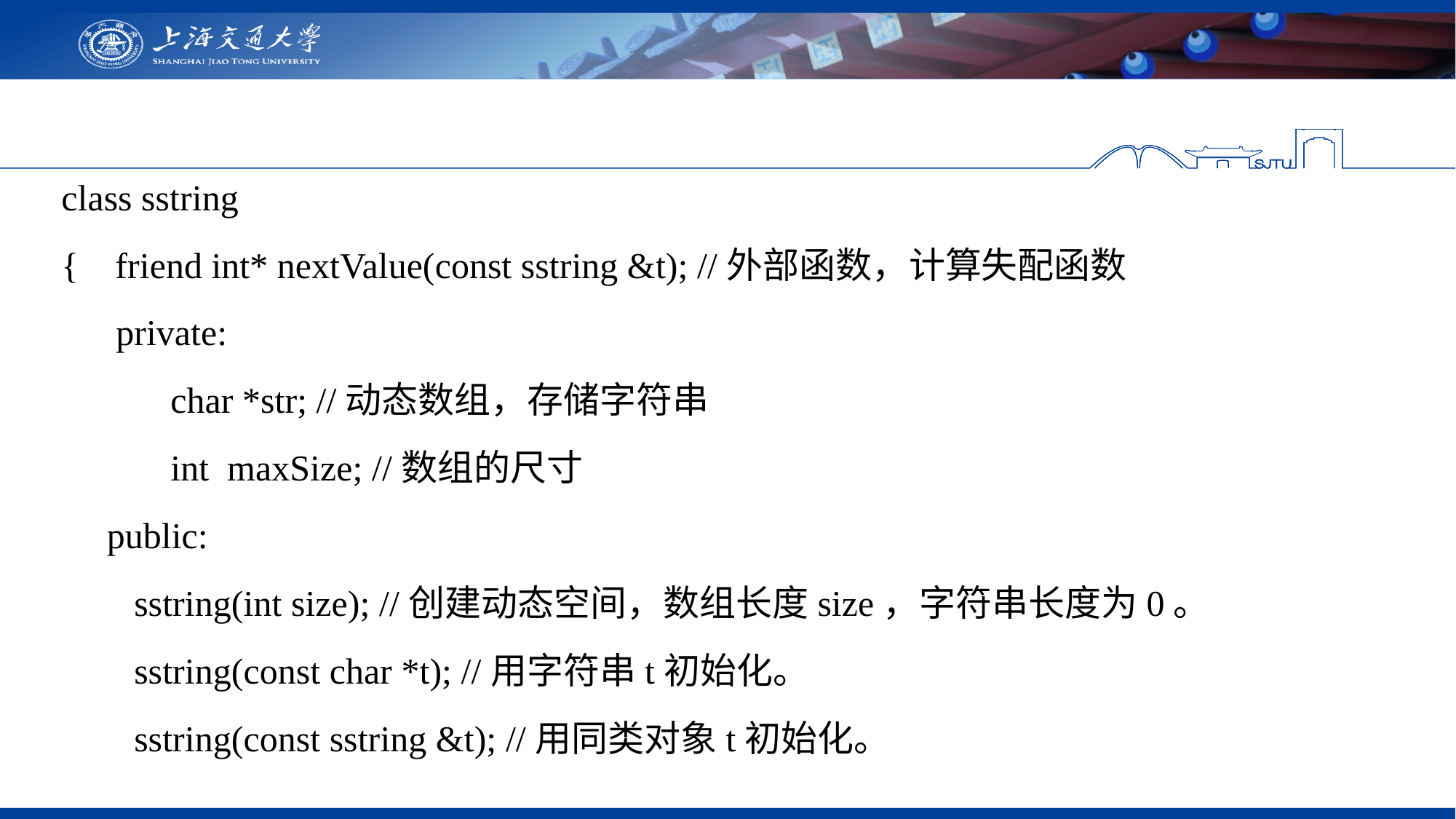

class sstring
{    friend int* nextValue(const sstring &t); //外部函数，计算失配函数
      private:
        	char *str; //动态数组，存储字符串
            int  maxSize; //数组的尺寸
     public:
        sstring(int size); //创建动态空间，数组长度size，字符串长度为0。
        sstring(const char *t); //用字符串t初始化。
        sstring(const sstring &t); //用同类对象t初始化。